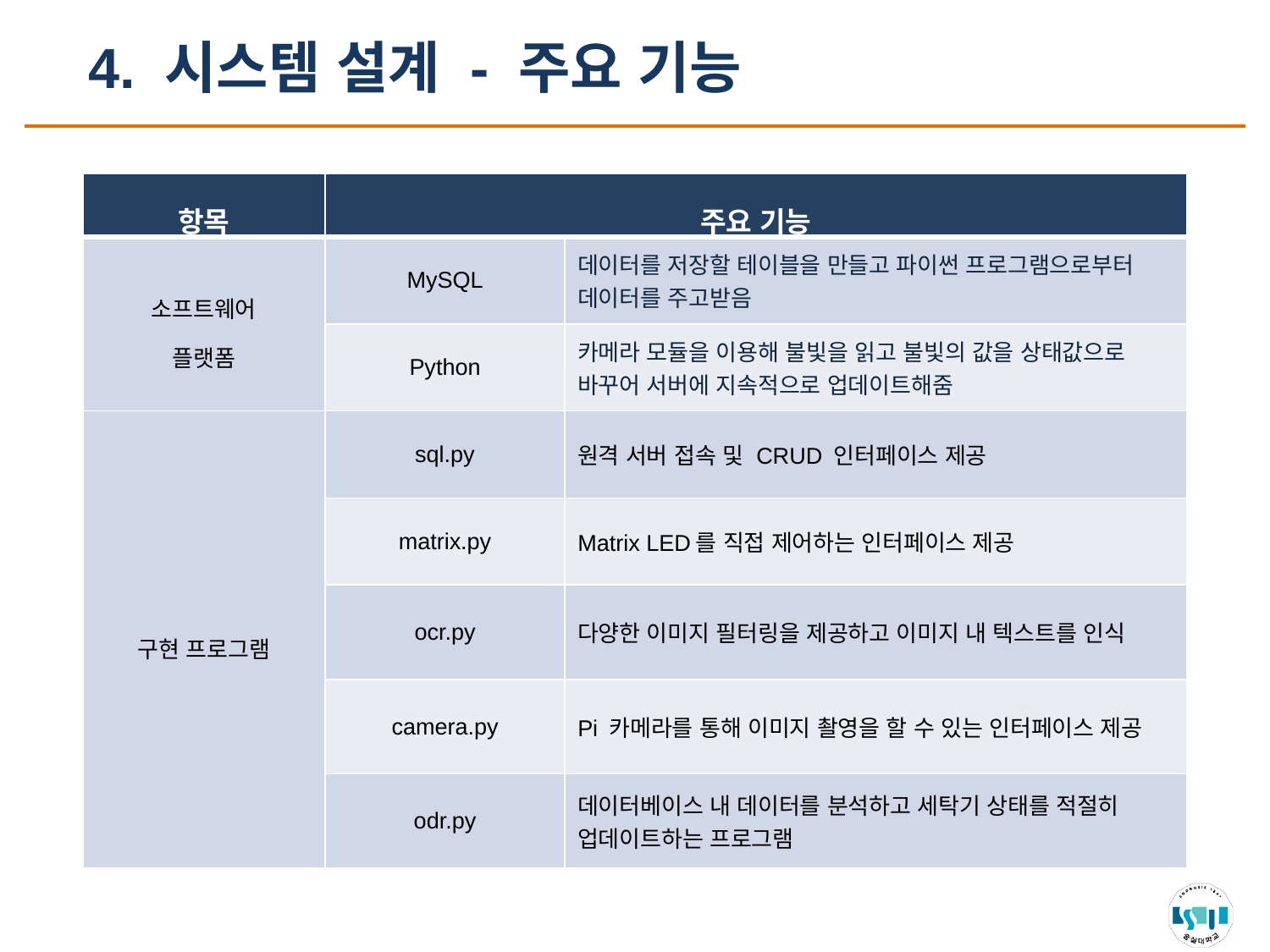

4. 시스템 설계 - 주요 기능
| 항목 | 주요 기능 |  |
| --- | --- | --- |
| 소프트웨어 플랫폼 | MySQL | 데이터를 저장할 테이블을 만들고 파이썬 프로그램으로부터 데이터를 주고받음 |
|  | Python | 카메라 모듈을 이용해 불빛을 읽고 불빛의 값을 상태값으로 바꾸어 서버에 지속적으로 업데이트해줌 |
| 구현 프로그램 | sql.py | 원격 서버 접속 및 CRUD 인터페이스 제공 |
|  | matrix.py | Matrix LED를 직접 제어하는 인터페이스 제공 |
|  | ocr.py | 다양한 이미지 필터링을 제공하고 이미지 내 텍스트를 인식 |
|  | camera.py | Pi 카메라를 통해 이미지 촬영을 할 수 있는 인터페이스 제공 |
|  | odr.py | 데이터베이스 내 데이터를 분석하고 세탁기 상태를 적절히 업데이트하는 프로그램 |